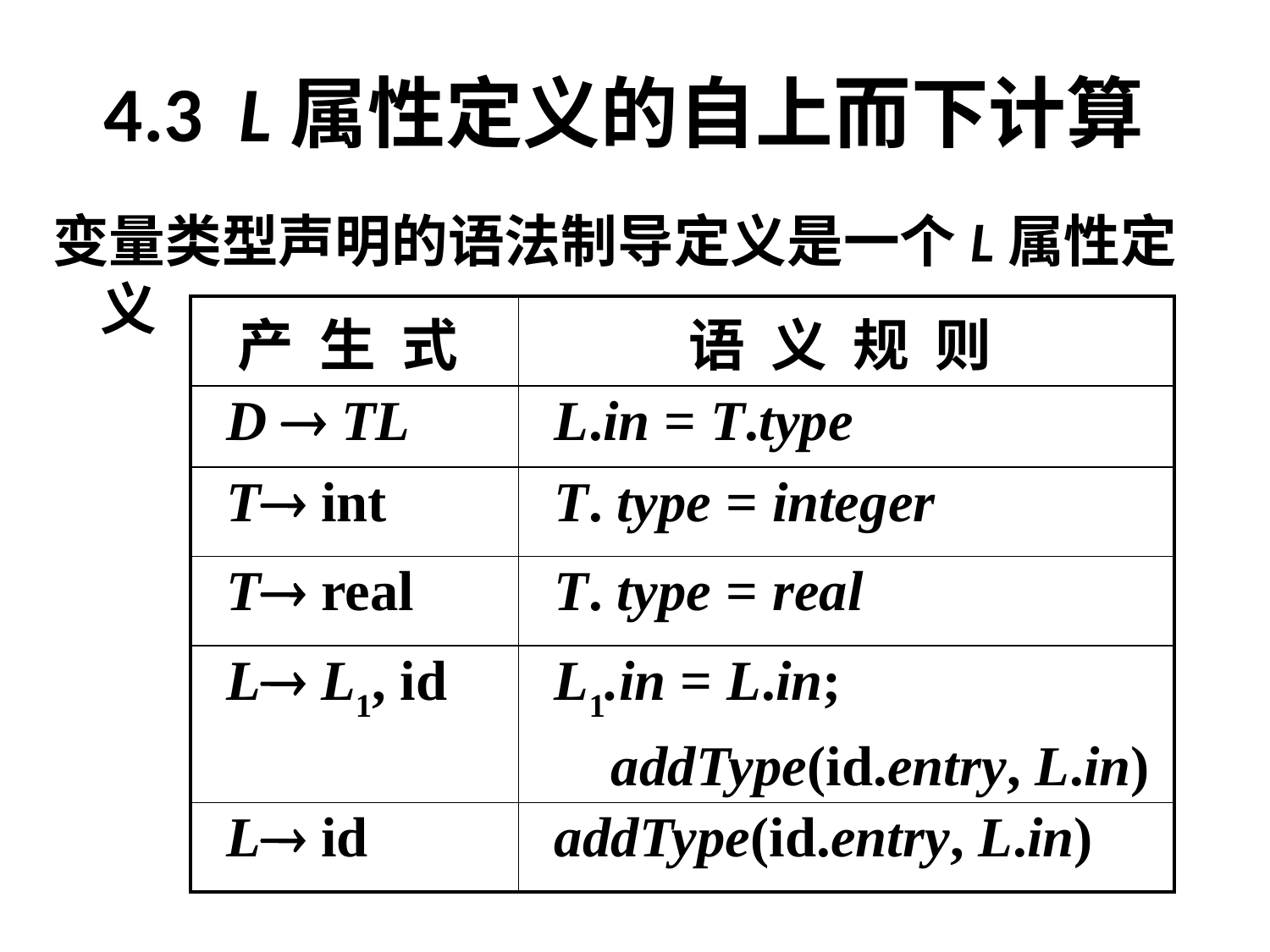

# 4.3  L属性定义的自上而下计算
变量类型声明的语法制导定义是一个L属性定义

| 产 生 式 | 语 义 规 则 |
| --- | --- |
| D → TL | L.in = T.type |
| T→ int | T. type = integer |
| T→ real | T. type = real |
| L→ L1, id | L1.in = L.in; addType(id.entry, L.in) |
| L→ id | addType(id.entry, L.in) |